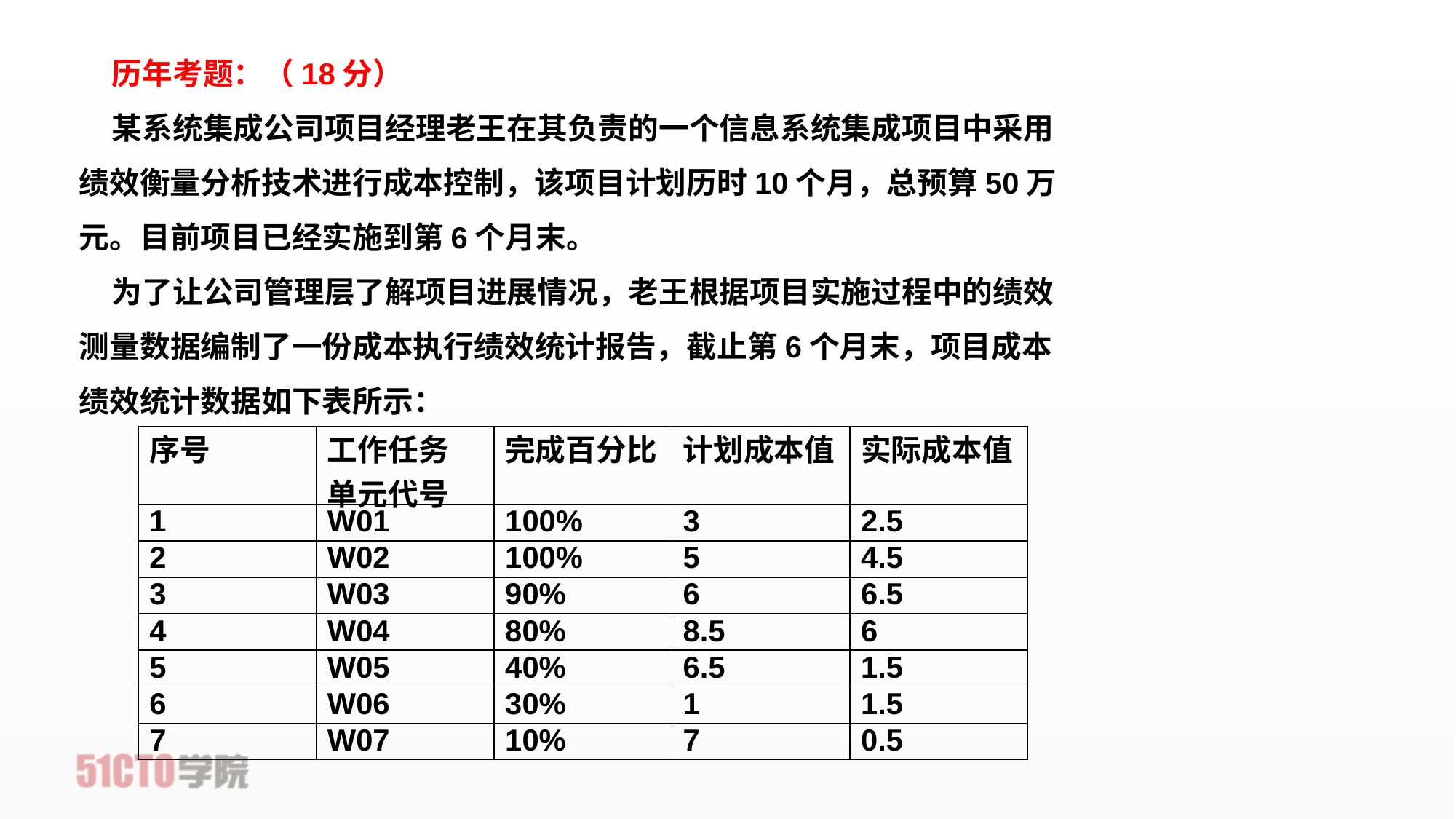

历年考题：（18分）
某系统集成公司项目经理老王在其负责的一个信息系统集成项目中采用绩效衡量分析技术进行成本控制，该项目计划历时10个月，总预算50万元。目前项目已经实施到第6个月末。
为了让公司管理层了解项目进展情况，老王根据项目实施过程中的绩效测量数据编制了一份成本执行绩效统计报告，截止第6个月末，项目成本绩效统计数据如下表所示：
| 序号 | 工作任务 单元代号 | 完成百分比 | 计划成本值 | 实际成本值 |
| --- | --- | --- | --- | --- |
| 1 | W01 | 100% | 3 | 2.5 |
| 2 | W02 | 100% | 5 | 4.5 |
| 3 | W03 | 90% | 6 | 6.5 |
| 4 | W04 | 80% | 8.5 | 6 |
| 5 | W05 | 40% | 6.5 | 1.5 |
| 6 | W06 | 30% | 1 | 1.5 |
| 7 | W07 | 10% | 7 | 0.5 |